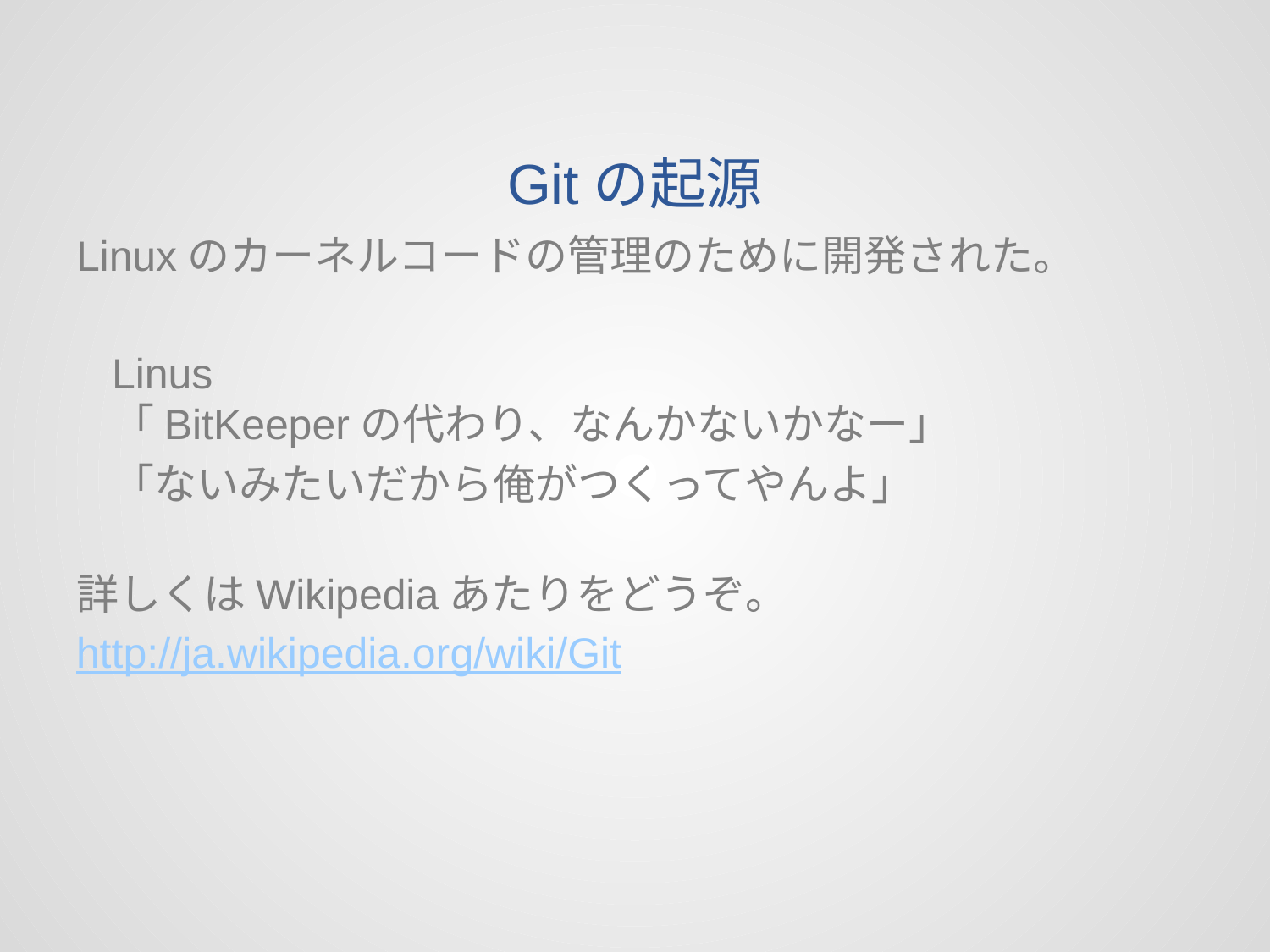

# Gitの起源
Linuxのカーネルコードの管理のために開発された。

Linus
「BitKeeperの代わり、なんかないかなー」
「ないみたいだから俺がつくってやんよ」
詳しくはWikipediaあたりをどうぞ。
http://ja.wikipedia.org/wiki/Git